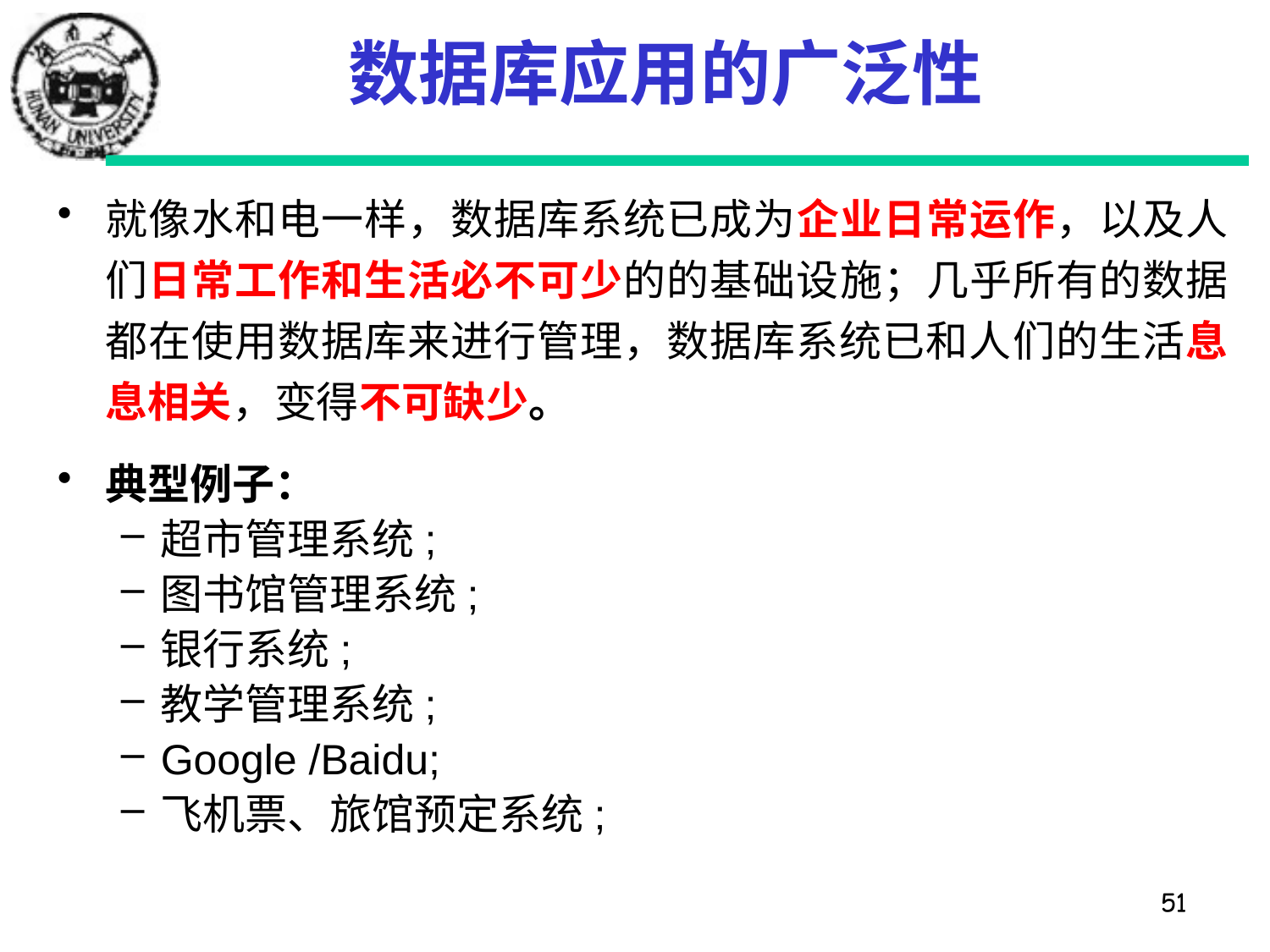

# 数据库应用的广泛性
就像水和电一样，数据库系统已成为企业日常运作，以及人们日常工作和生活必不可少的的基础设施；几乎所有的数据都在使用数据库来进行管理，数据库系统已和人们的生活息息相关，变得不可缺少。

典型例子：
超市管理系统;
图书馆管理系统;
银行系统;
教学管理系统;
Google /Baidu;
飞机票、旅馆预定系统;
51